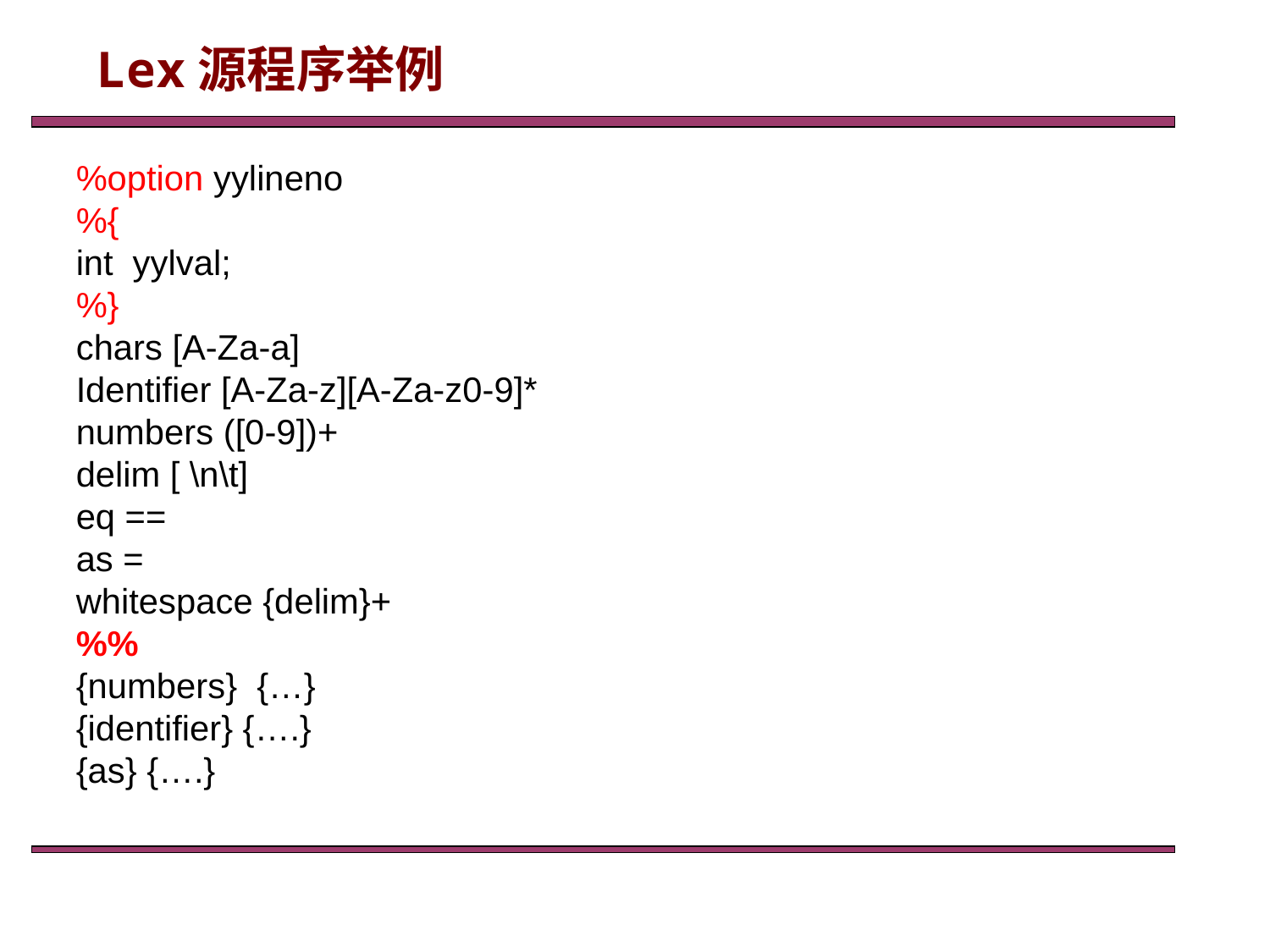

Lex源程序举例
%option yylineno
%{
int  yylval;
%}
chars [A-Za-a]
Identifier [A-Za-z][A-Za-z0-9]*
numbers ([0-9])+
delim [ \n\t]
eq ==
as =
whitespace {delim}+
%%
{numbers}  {…}
{identifier} {….}
{as} {….}
13
13